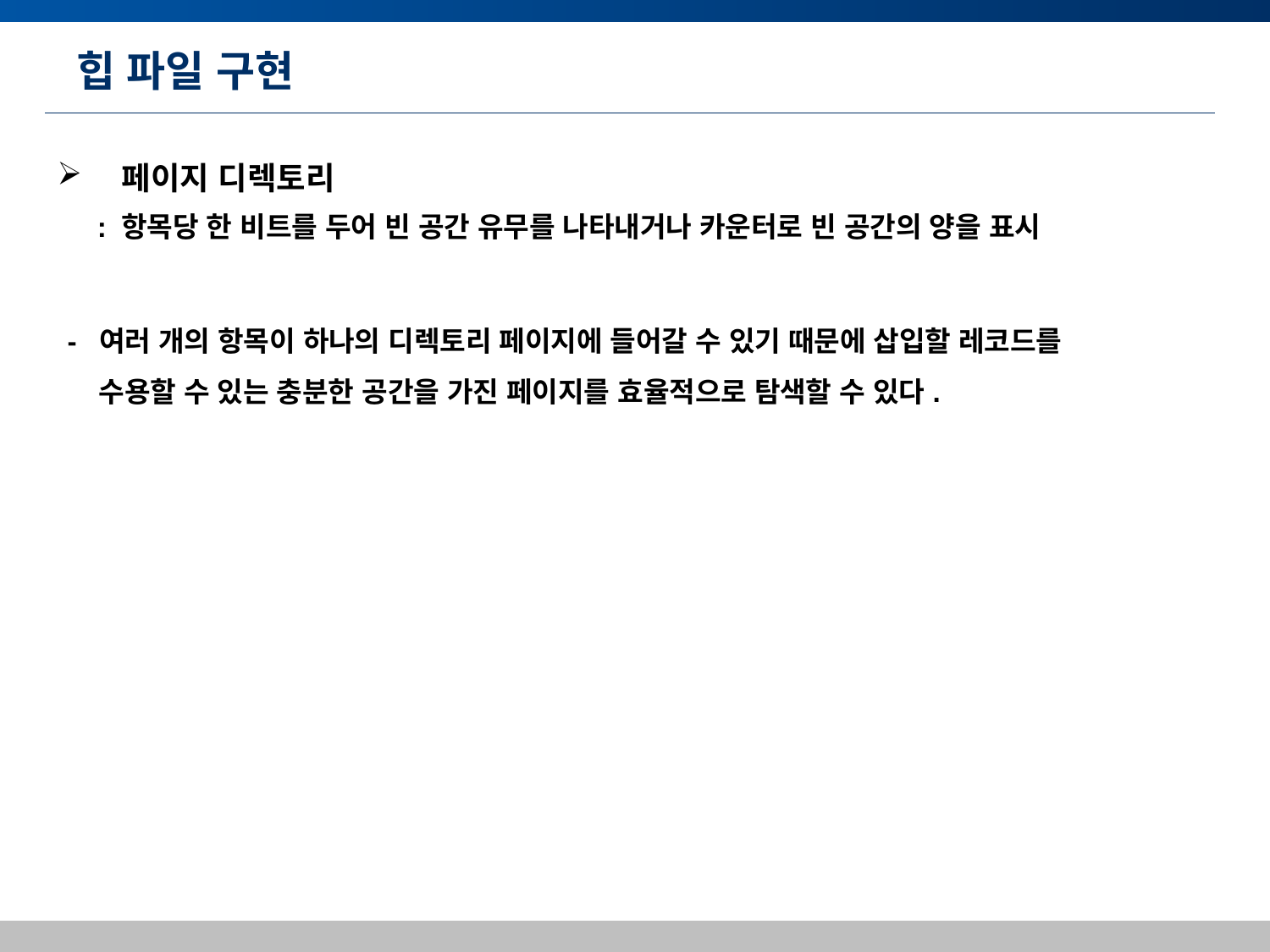

# 힙 파일 구현
   페이지 디렉토리
: 항목당 한 비트를 두어 빈 공간 유무를 나타내거나 카운터로 빈 공간의 양을 표시
-  여러 개의 항목이 하나의 디렉토리 페이지에 들어갈 수 있기 때문에 삽입할 레코드를
    수용할 수 있는 충분한 공간을 가진 페이지를 효율적으로 탐색할 수 있다.